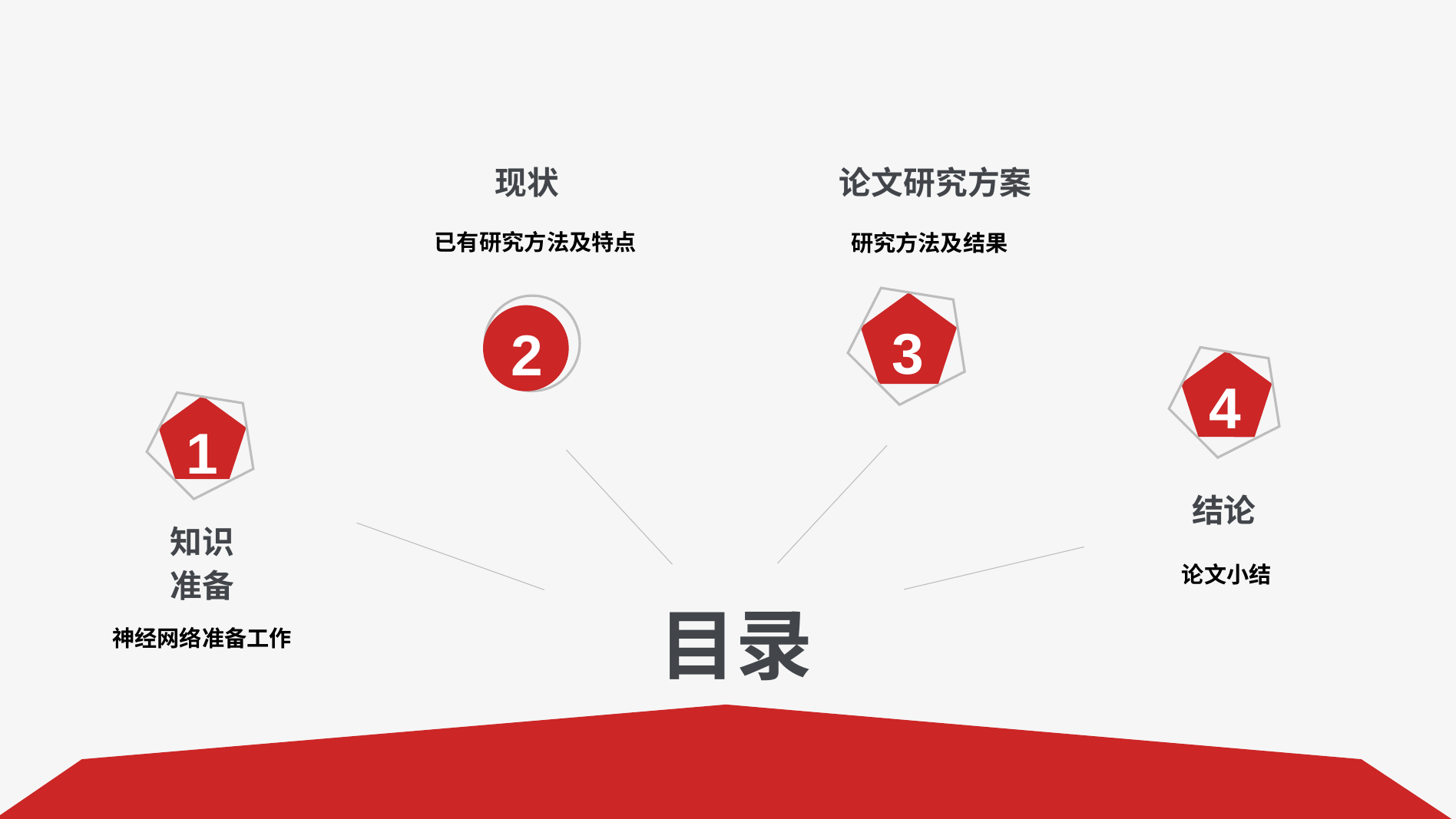

现状
论文研究方案
已有研究方法及特点
研究方法及结果

3
2

4

1

结论
知识
准备

论文小结
目录
神经网络准备工作